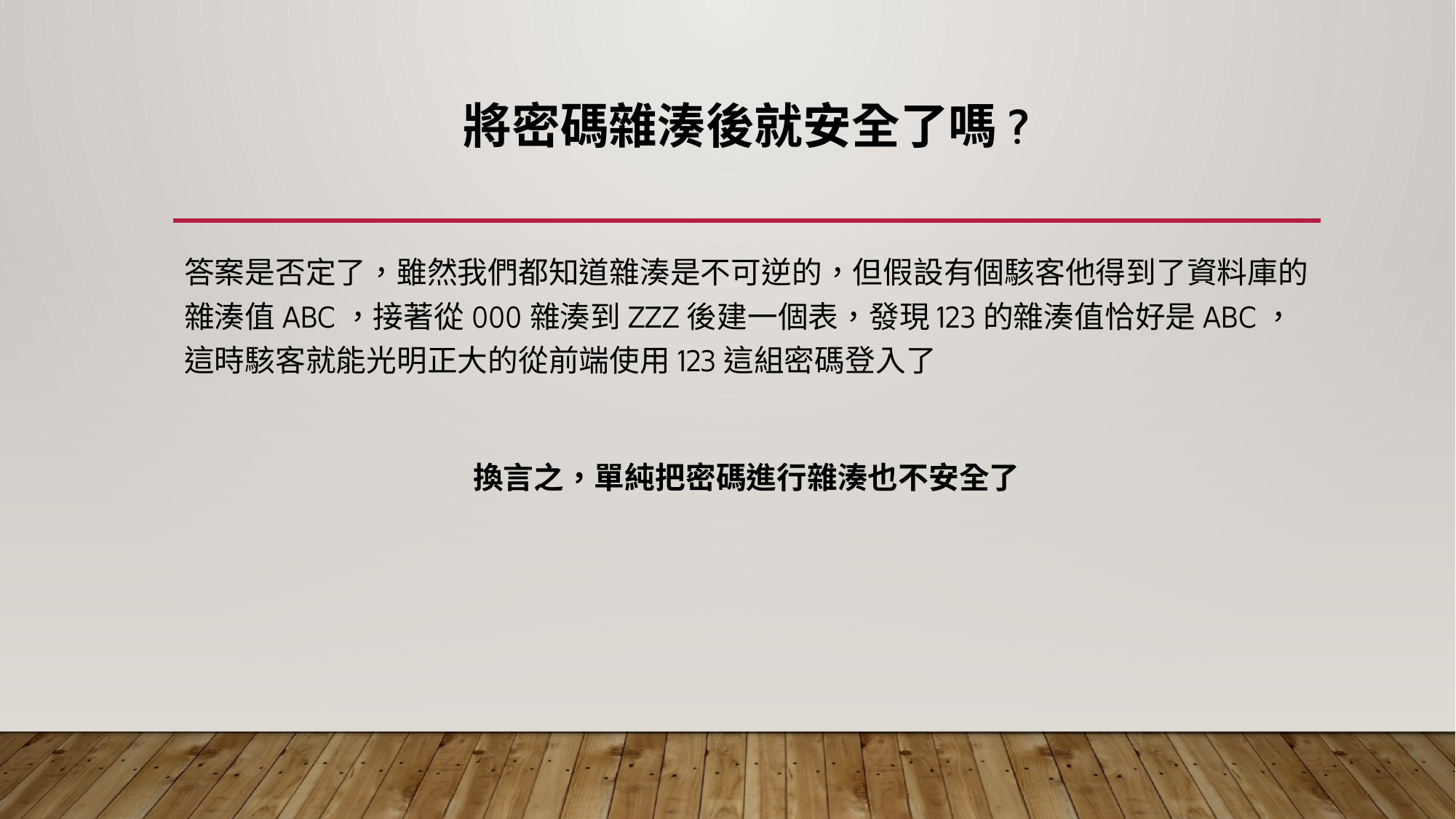

# 將密碼雜湊後就安全了嗎?
答案是否定了，雖然我們都知道雜湊是不可逆的，但假設有個駭客他得到了資料庫的雜湊值ABC，接著從000雜湊到ZZZ後建一個表，發現123的雜湊值恰好是ABC，這時駭客就能光明正大的從前端使用123這組密碼登入了

換言之，單純把密碼進行雜湊也不安全了